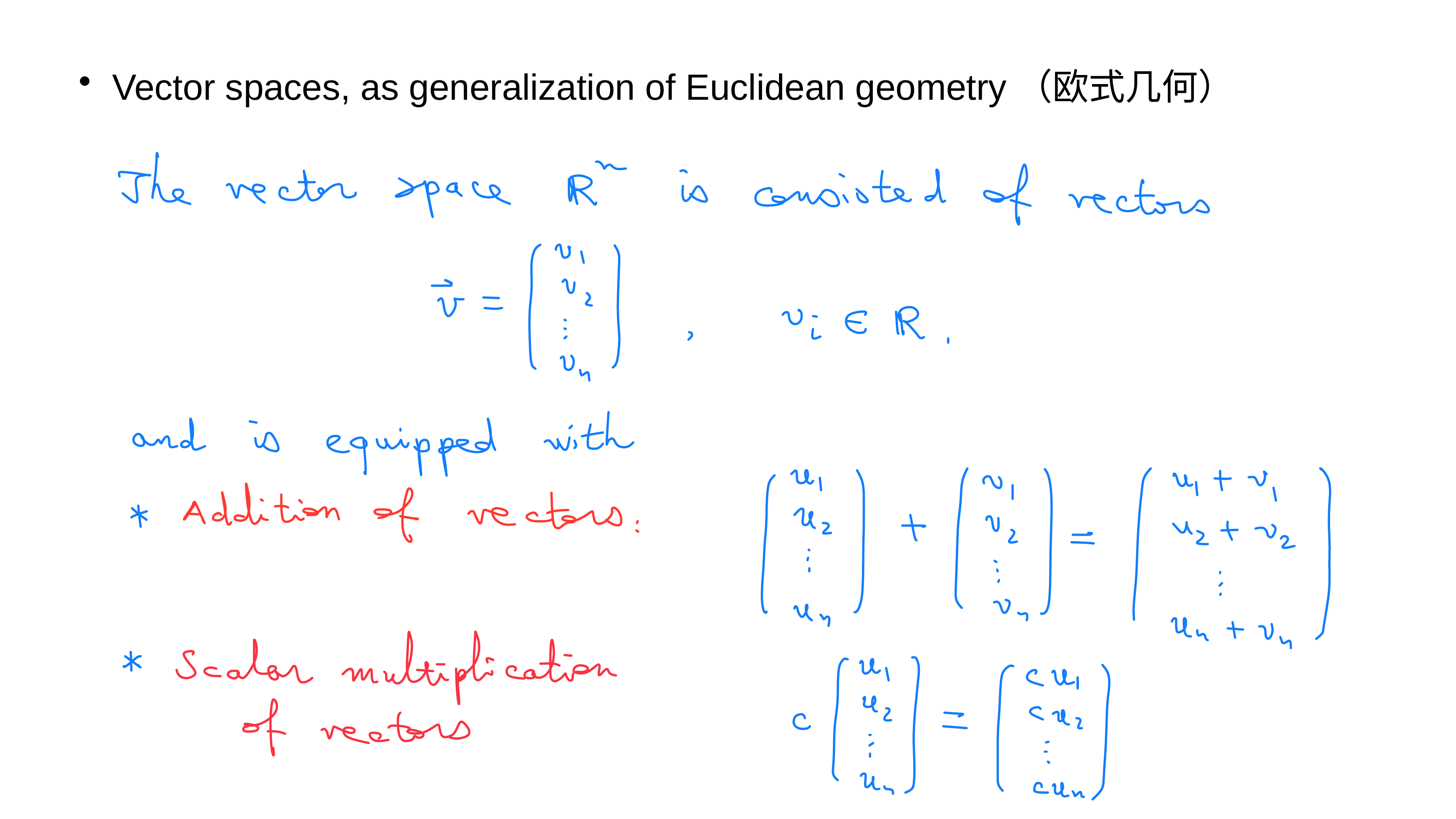

Vector spaces, as generalization of Euclidean geometry（欧式几何）